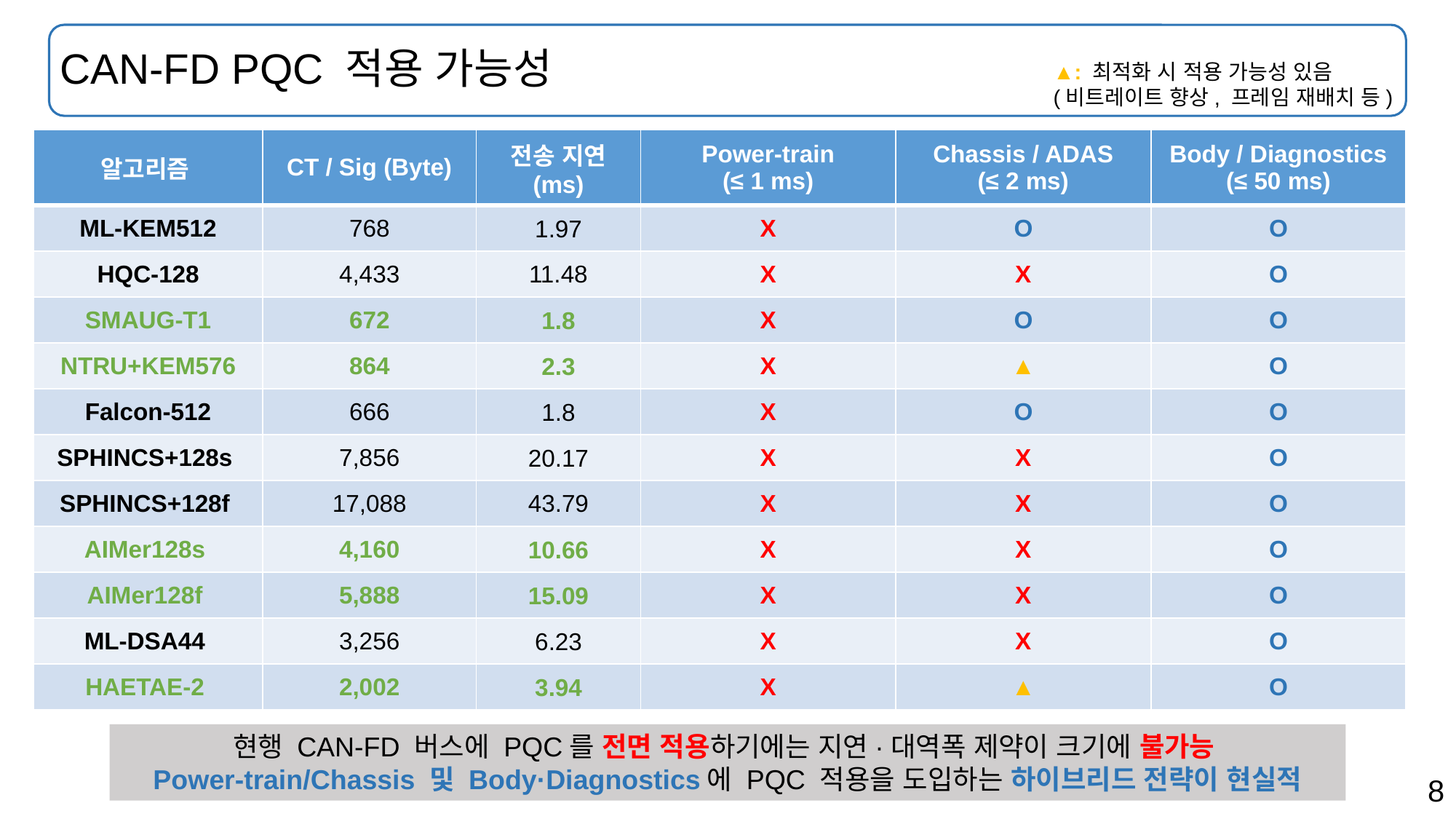

# CAN-FD PQC 적용 가능성
▲: 최적화 시 적용 가능성 있음
(비트레이트 향상, 프레임 재배치 등)
| 알고리즘 | CT / Sig (Byte) | 전송 지연 (ms) | Power-train (≤ 1 ms) | Chassis / ADAS (≤ 2 ms) | Body / Diagnostics (≤ 50 ms) |
| --- | --- | --- | --- | --- | --- |
| ML-KEM512 | 768 | 1.97 | X | O | O |
| HQC-128 | 4,433 | 11.48 | X | X | O |
| SMAUG-T1 | 672 | 1.8 | X | O | O |
| NTRU+KEM576 | 864 | 2.3 | X | ▲ | O |
| Falcon-512 | 666 | 1.8 | X | O | O |
| SPHINCS+128s | 7,856 | 20.17 | X | X | O |
| SPHINCS+128f | 17,088 | 43.79 | X | X | O |
| AIMer128s | 4,160 | 10.66 | X | X | O |
| AIMer128f | 5,888 | 15.09 | X | X | O |
| ML-DSA44 | 3,256 | 6.23 | X | X | O |
| HAETAE-2 | 2,002 | 3.94 | X | ▲ | O |
현행 CAN-FD 버스에 PQC를 전면 적용하기에는 지연·대역폭 제약이 크기에 불가능
Power-train/Chassis 및 Body·Diagnostics에 PQC 적용을 도입하는 하이브리드 전략이 현실적